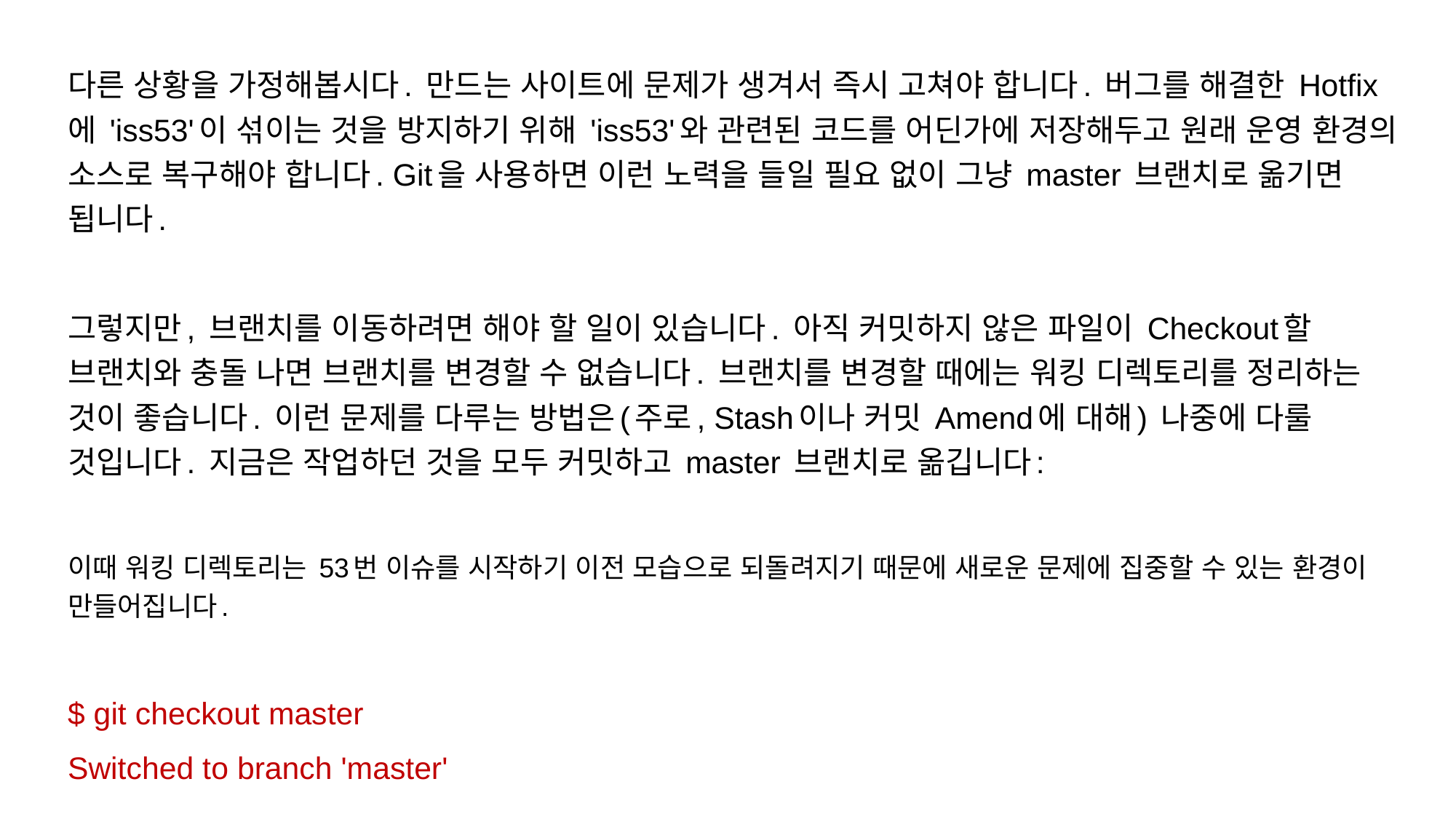

다른 상황을 가정해봅시다. 만드는 사이트에 문제가 생겨서 즉시 고쳐야 합니다. 버그를 해결한 Hotfix에 'iss53'이 섞이는 것을 방지하기 위해 'iss53'와 관련된 코드를 어딘가에 저장해두고 원래 운영 환경의 소스로 복구해야 합니다. Git을 사용하면 이런 노력을 들일 필요 없이 그냥 master 브랜치로 옮기면 됩니다.

그렇지만, 브랜치를 이동하려면 해야 할 일이 있습니다. 아직 커밋하지 않은 파일이 Checkout할 브랜치와 충돌 나면 브랜치를 변경할 수 없습니다. 브랜치를 변경할 때에는 워킹 디렉토리를 정리하는 것이 좋습니다. 이런 문제를 다루는 방법은(주로, Stash이나 커밋 Amend에 대해) 나중에 다룰 것입니다. 지금은 작업하던 것을 모두 커밋하고 master 브랜치로 옮깁니다:

이때 워킹 디렉토리는 53번 이슈를 시작하기 이전 모습으로 되돌려지기 때문에 새로운 문제에 집중할 수 있는 환경이 만들어집니다.

$ git checkout master
Switched to branch 'master'